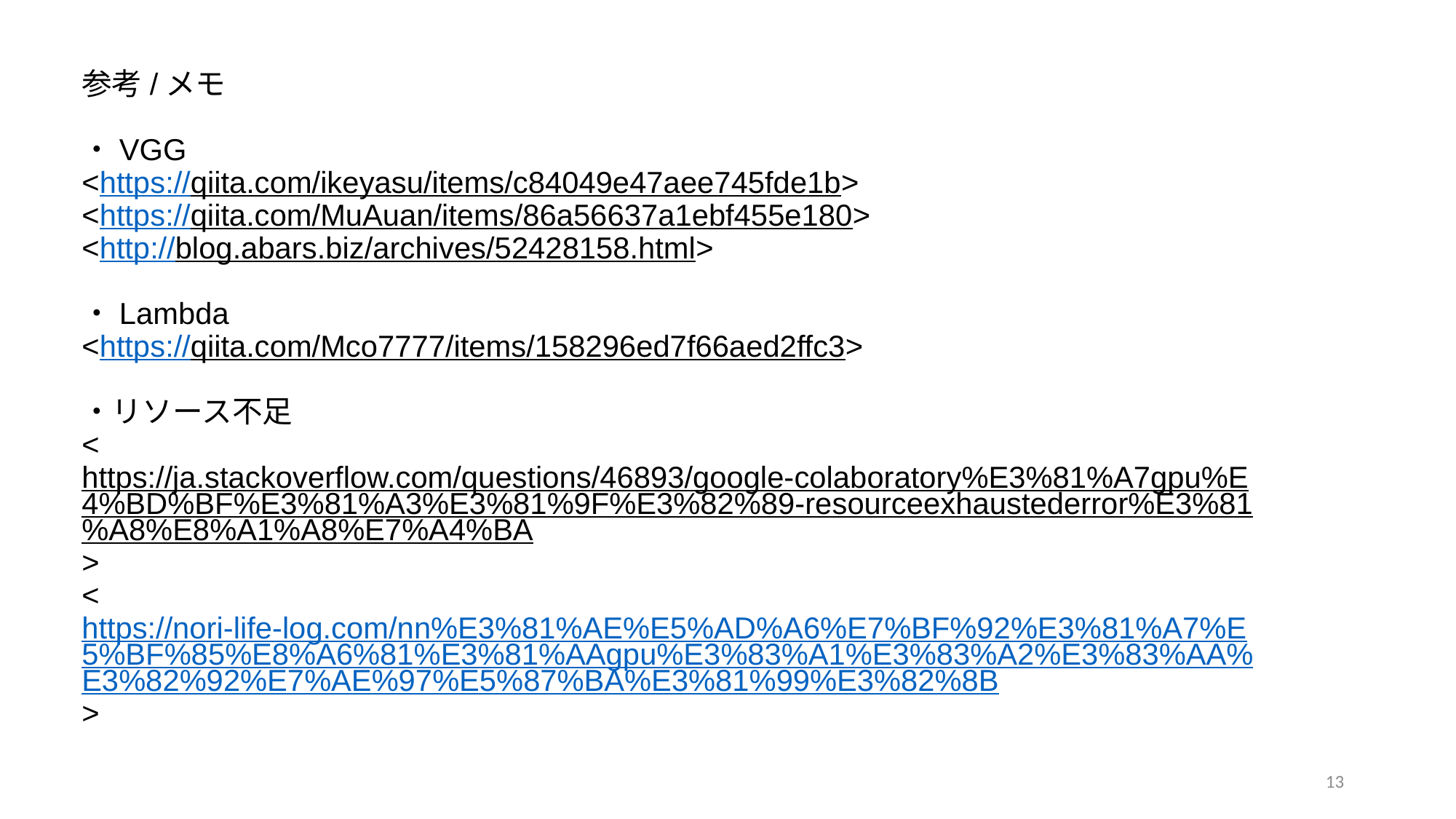

# 参考/メモ ・VGG <https://qiita.com/ikeyasu/items/c84049e47aee745fde1b> <https://qiita.com/MuAuan/items/86a56637a1ebf455e180> <http://blog.abars.biz/archives/52428158.html> ・Lambda <https://qiita.com/Mco7777/items/158296ed7f66aed2ffc3> ・リソース不足 <https://ja.stackoverflow.com/questions/46893/google-colaboratory%E3%81%A7gpu%E4%BD%BF%E3%81%A3%E3%81%9F%E3%82%89-resourceexhaustederror%E3%81%A8%E8%A1%A8%E7%A4%BA> <https://nori-life-log.com/nn%E3%81%AE%E5%AD%A6%E7%BF%92%E3%81%A7%E5%BF%85%E8%A6%81%E3%81%AAgpu%E3%83%A1%E3%83%A2%E3%83%AA%E3%82%92%E7%AE%97%E5%87%BA%E3%81%99%E3%82%8B>
13